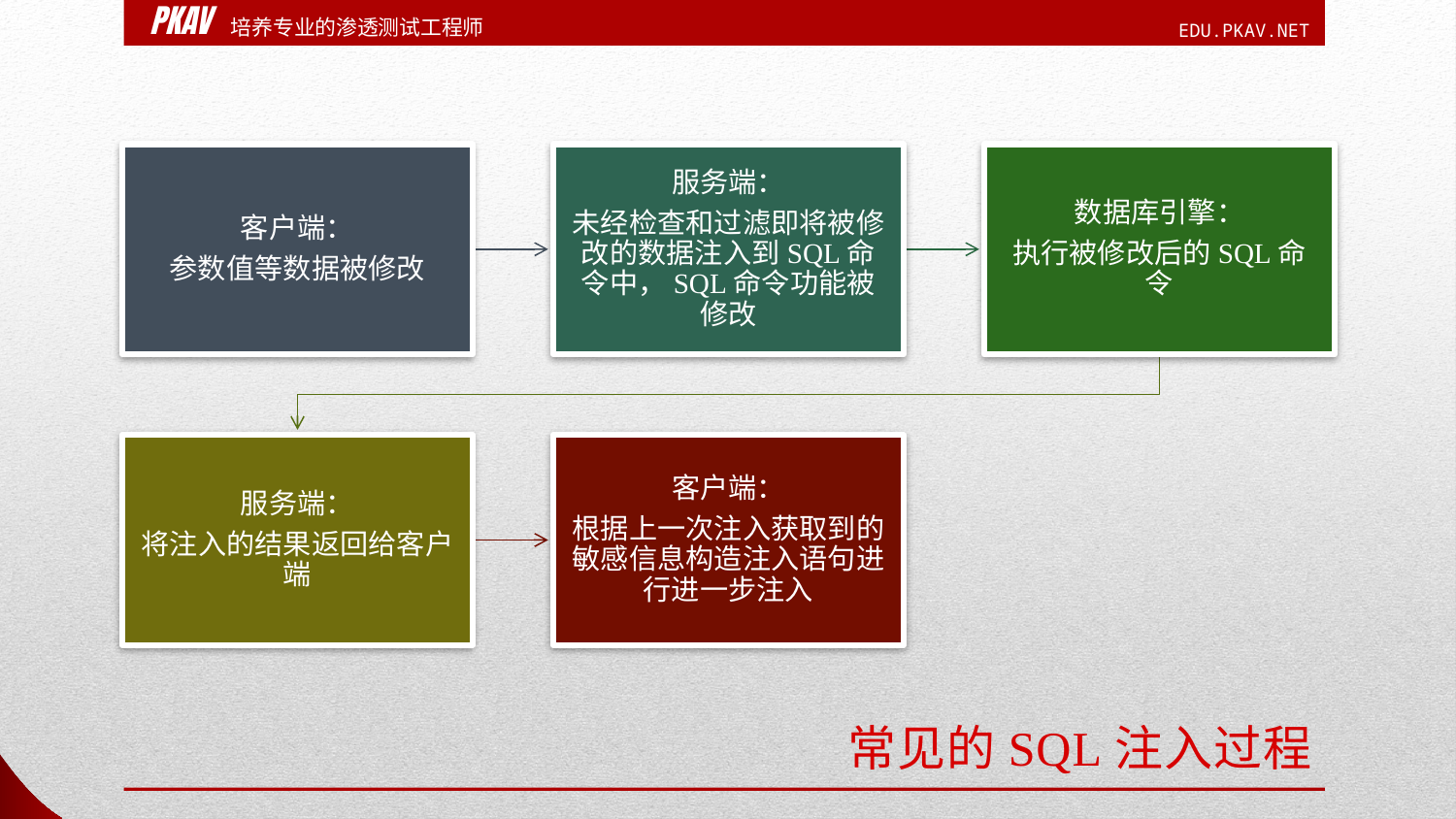

客户端：
参数值等数据被修改

服务端：
未经检查和过滤即将被修改的数据注入到SQL命令中，SQL命令功能被修改

数据库引擎：
执行被修改后的SQL命令

服务端：
将注入的结果返回给客户端
客户端：
根据上一次注入获取到的敏感信息构造注入语句进行进一步注入
# 常见的SQL注入过程